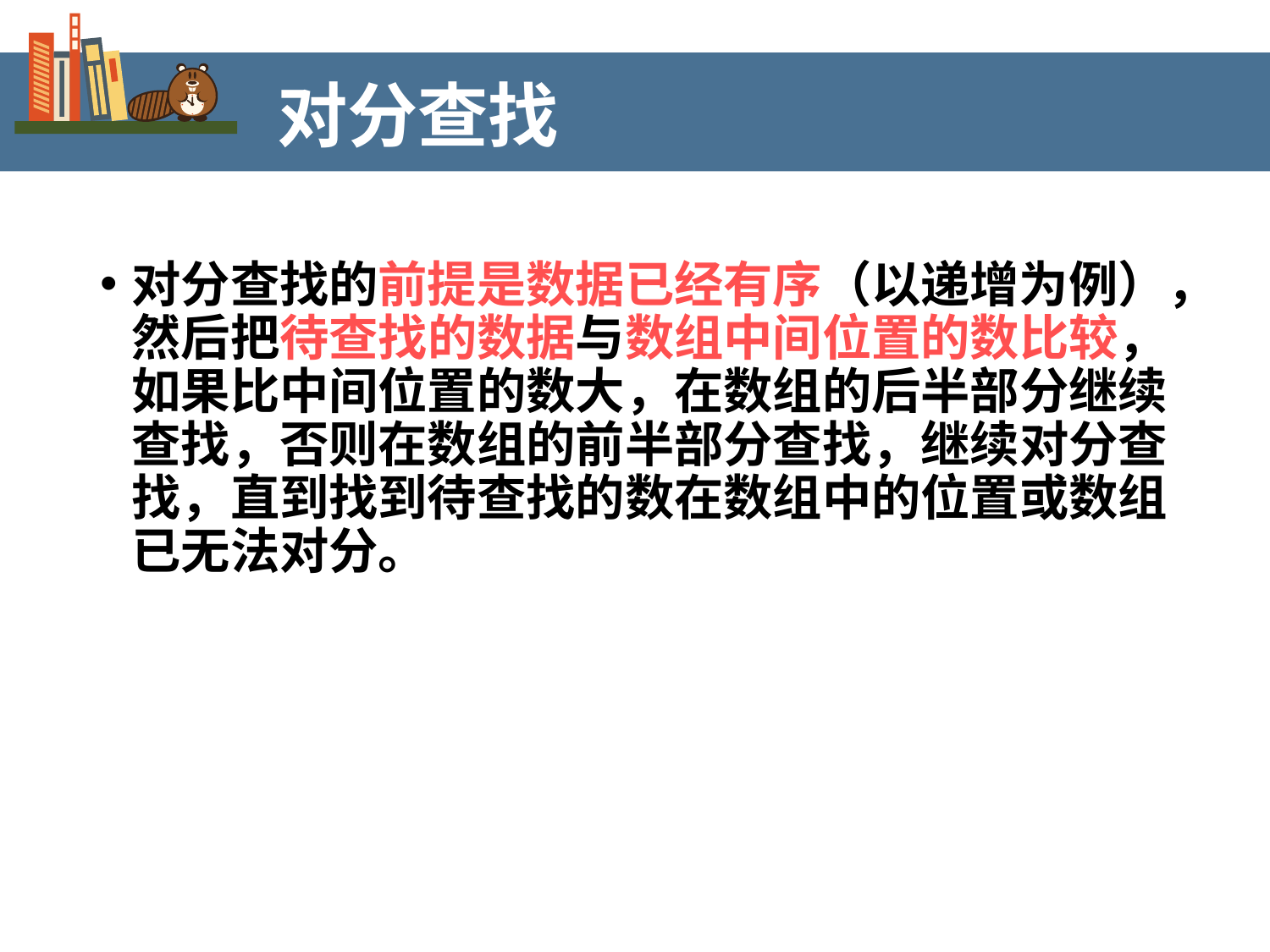

对分查找的前提是数据已经有序（以递增为例），然后把待查找的数据与数组中间位置的数比较，如果比中间位置的数大，在数组的后半部分继续查找，否则在数组的前半部分查找，继续对分查找，直到找到待查找的数在数组中的位置或数组已无法对分。

对分查找